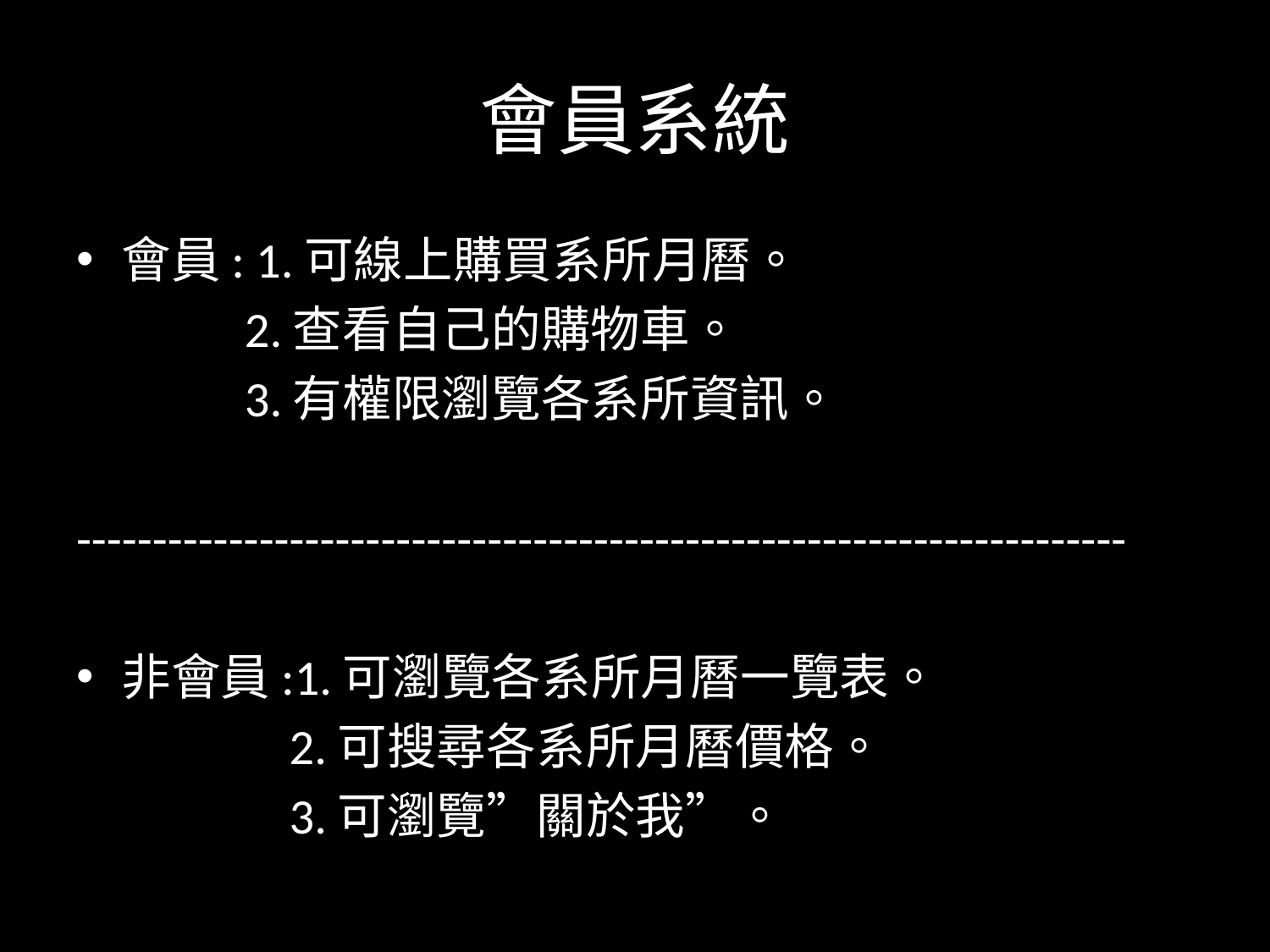

# 會員系統
會員: 1.可線上購買系所月曆。
               2.查看自己的購物車。
               3.有權限瀏覽各系所資訊。

---------------------------------------------------------------------

非會員:1.可瀏覽各系所月曆一覽表。
                   2.可搜尋各系所月曆價格。
                   3.可瀏覽”關於我”。